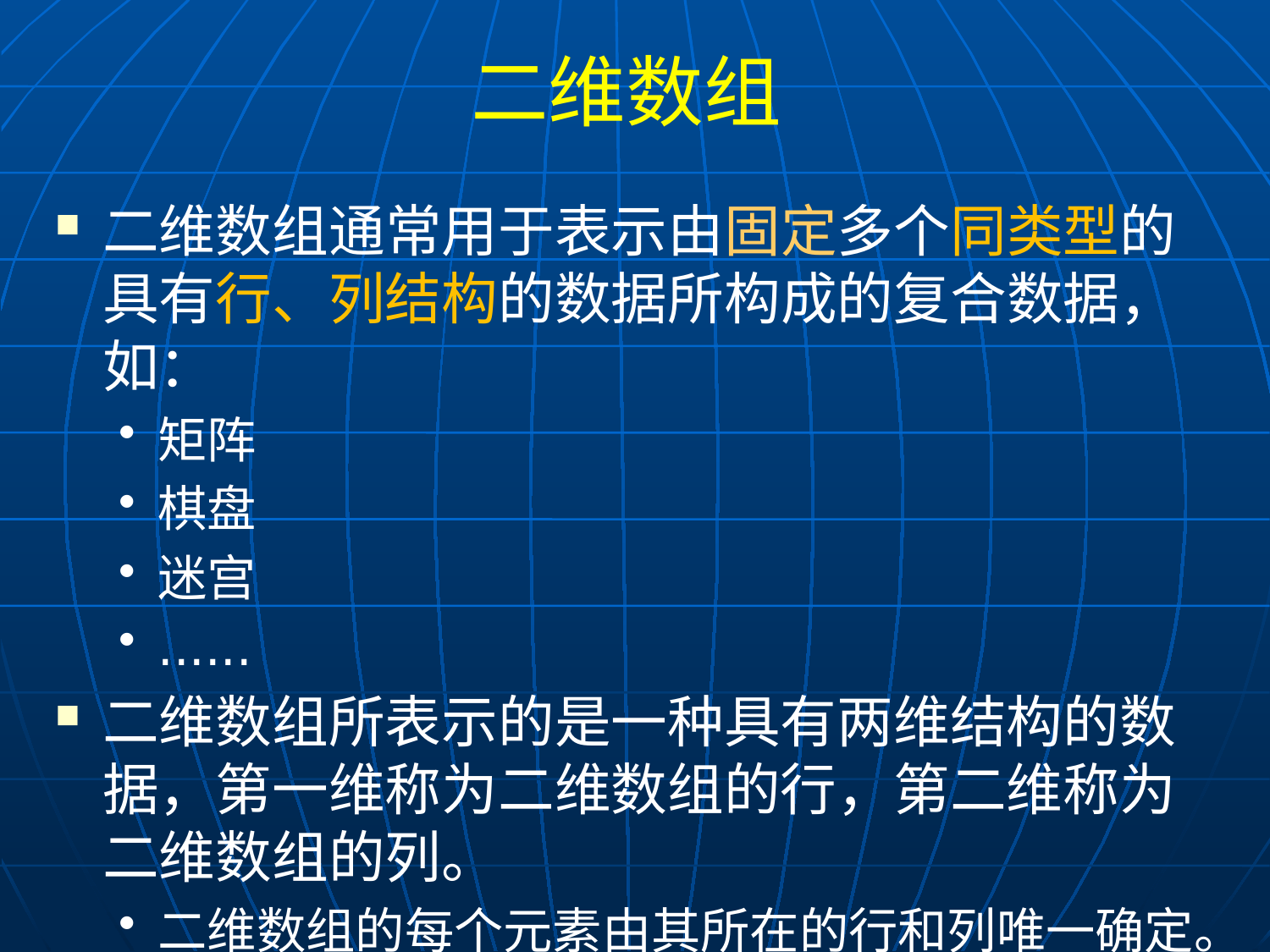

# 二维数组
二维数组通常用于表示由固定多个同类型的具有行、列结构的数据所构成的复合数据，如：
矩阵
棋盘
迷宫
......
二维数组所表示的是一种具有两维结构的数据，第一维称为二维数组的行，第二维称为二维数组的列。
二维数组的每个元素由其所在的行和列唯一确定。